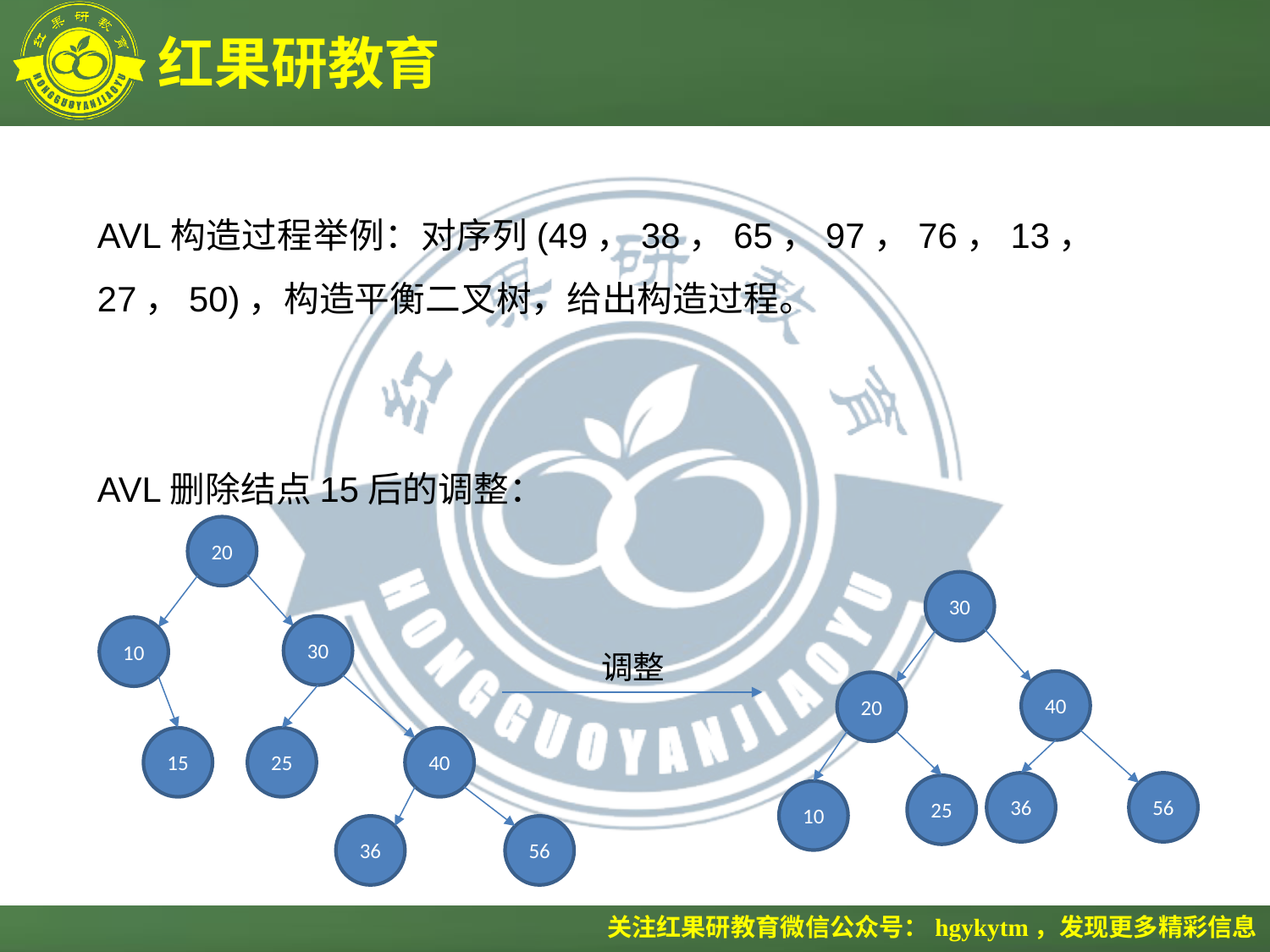

AVL构造过程举例：对序列(49，38，65，97，76，13，27，50)，构造平衡二叉树，给出构造过程。

AVL删除结点15后的调整：
20
30
30
10
调整
40
20
25
40
15
56
36
25
10
56
36